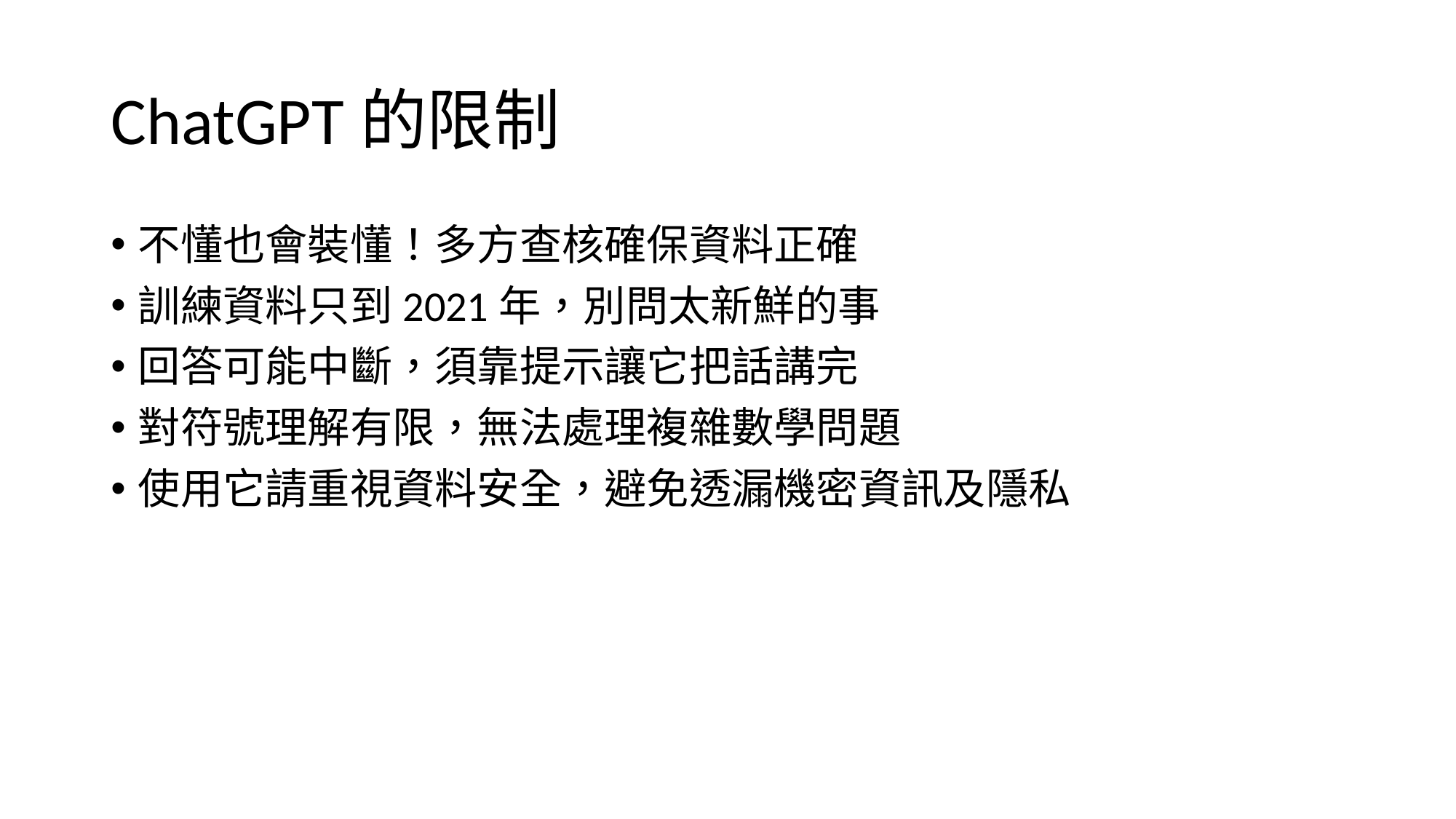

# ChatGPT的限制
不懂也會裝懂！多方查核確保資料正確
訓練資料只到2021年，別問太新鮮的事
回答可能中斷，須靠提示讓它把話講完
對符號理解有限，無法處理複雜數學問題
使用它請重視資料安全，避免透漏機密資訊及隱私